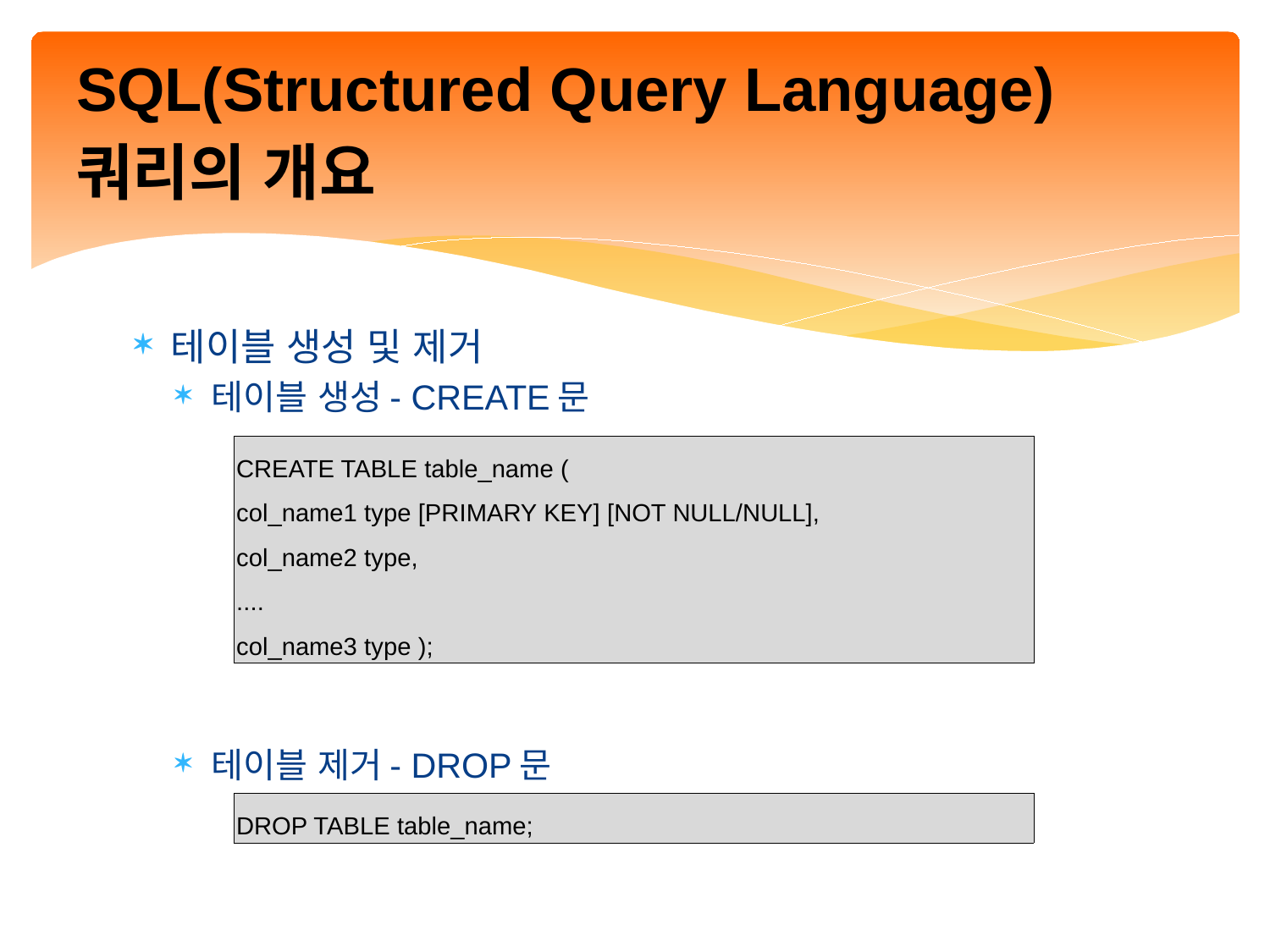

# SQL(Structured Query Language) 쿼리의 개요
테이블 생성 및 제거
테이블 생성- CREATE문

테이블 제거- DROP문
| CREATE TABLE table\_name ( col\_name1 type [PRIMARY KEY] [NOT NULL/NULL], col\_name2 type, .... col\_name3 type ); |
| --- |
| DROP TABLE table\_name; |
| --- |